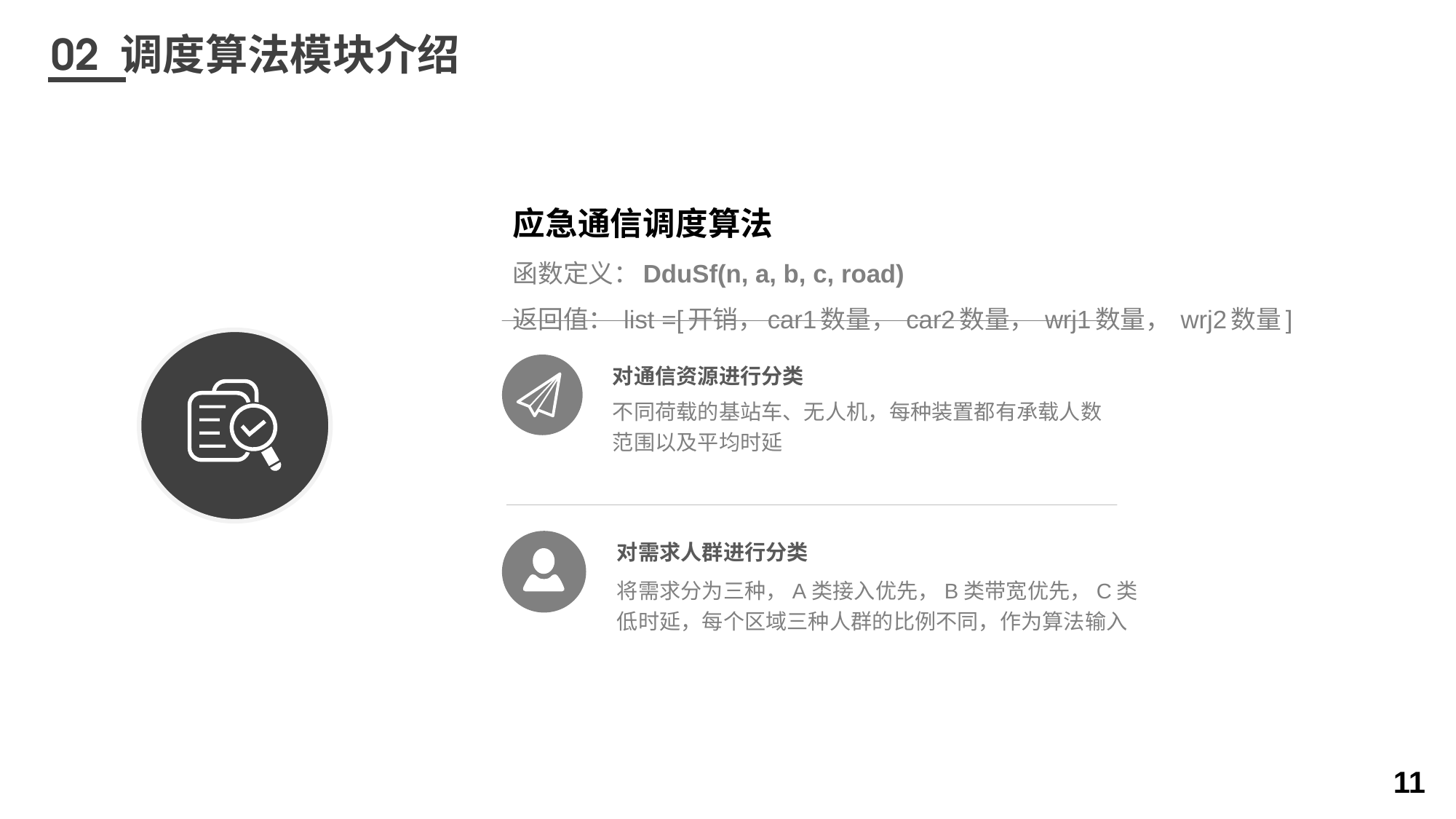

02 调度算法模块介绍
应急通信调度算法
函数定义：DduSf(n, a, b, c, road)
返回值： list =[开销，car1数量， car2数量， wrj1数量， wrj2数量]

对通信资源进行分类

不同荷载的基站车、无人机，每种装置都有承载人数范围以及平均时延

对需求人群进行分类

将需求分为三种，A类接入优先，B类带宽优先，C类低时延，每个区域三种人群的比例不同，作为算法输入

11